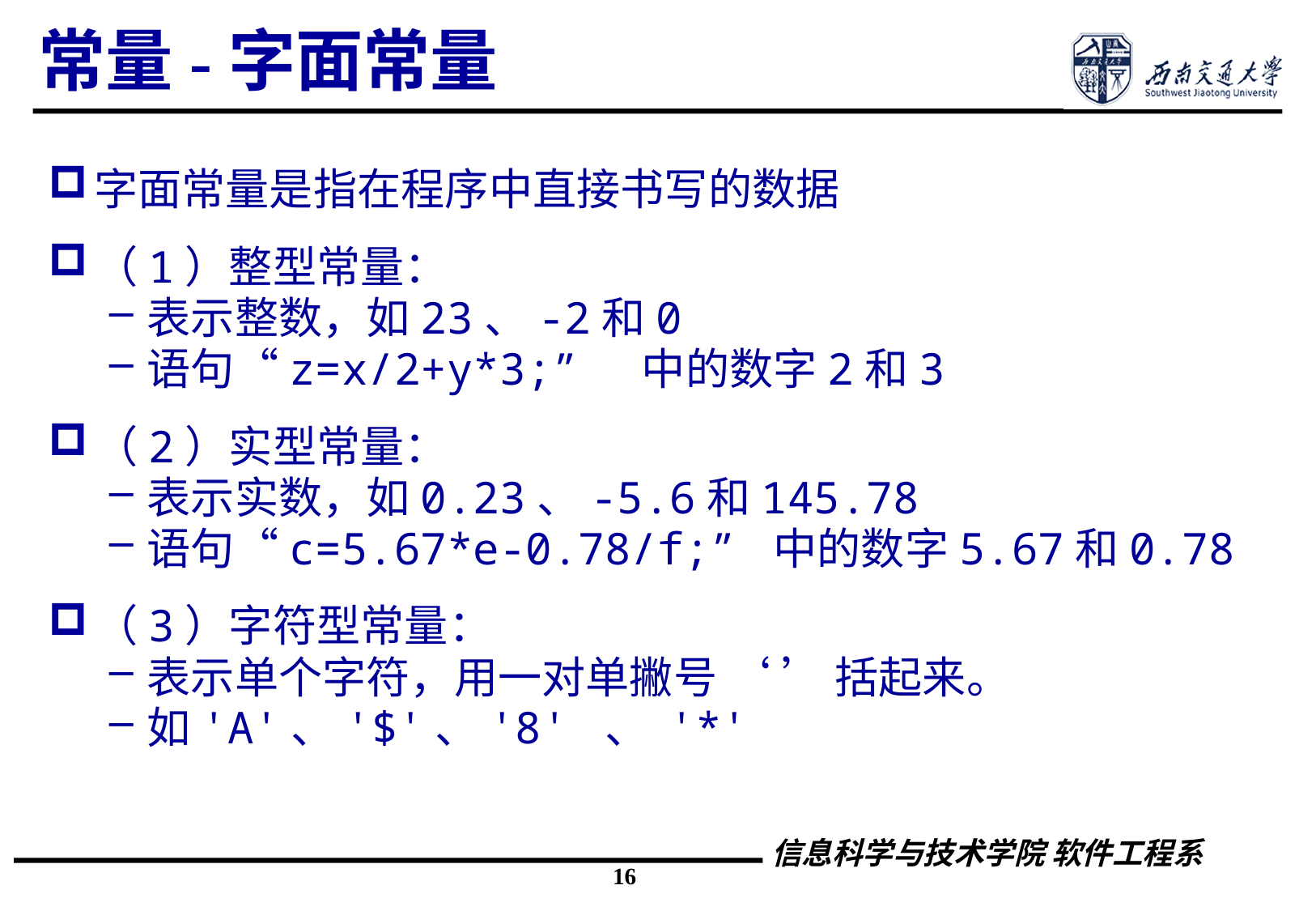

# 常量-字面常量
字面常量是指在程序中直接书写的数据
（1）整型常量：
表示整数，如23、-2和0
语句“z=x/2+y*3;”  中的数字2和3
（2）实型常量：
表示实数，如0.23、-5.6和145.78
语句“c=5.67*e-0.78/f;” 中的数字5.67和0.78
（3）字符型常量：
表示单个字符，用一对单撇号 ‘ ’ 括起来。
如'A'、'$'、'8' 、 '*'
16